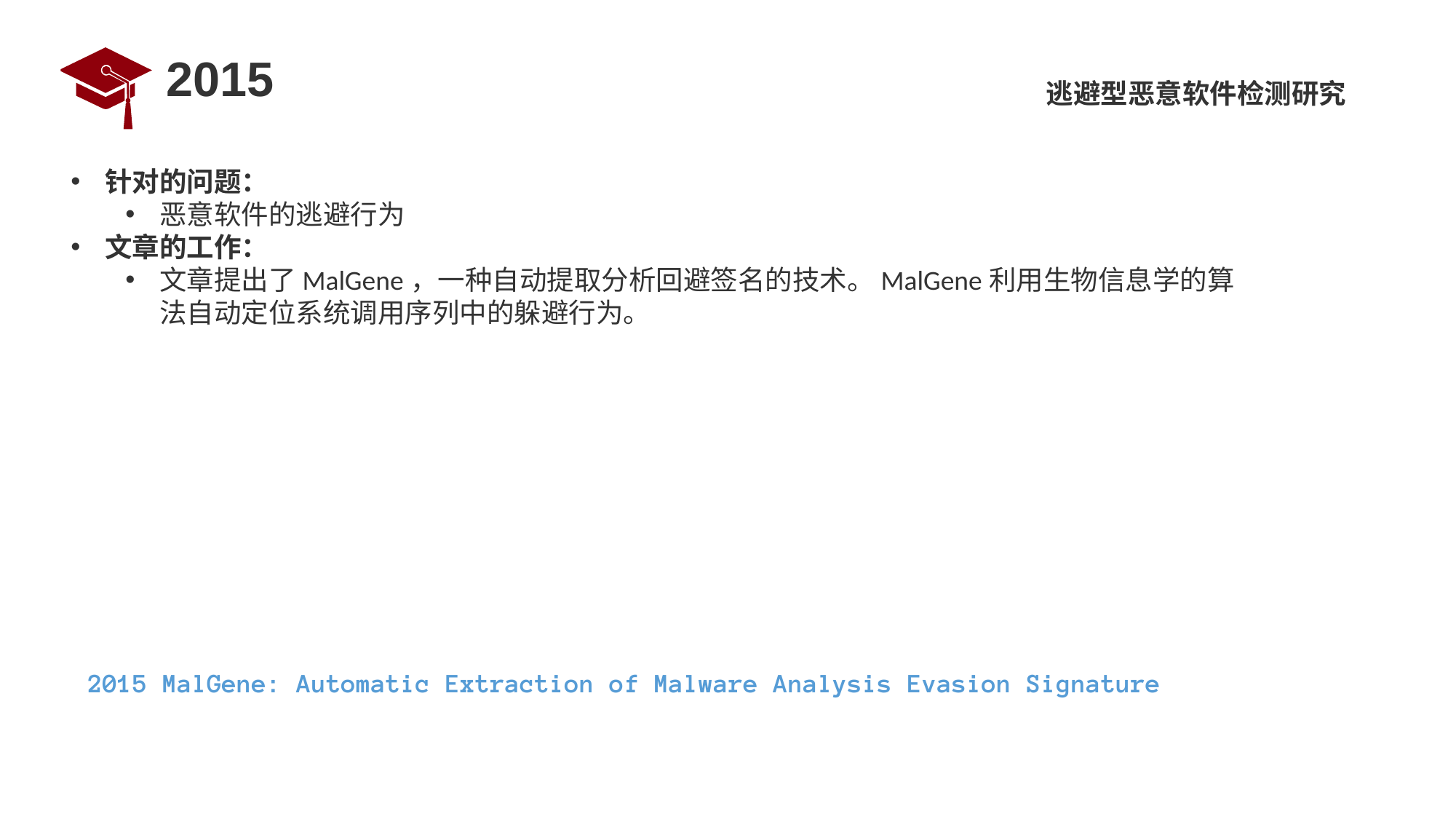

# 2015
逃避型恶意软件检测研究
针对的问题：
恶意软件的逃避行为
文章的工作：
文章提出了MalGene，一种自动提取分析回避签名的技术。MalGene利用生物信息学的算法自动定位系统调用序列中的躲避行为。
2015 MalGene: Automatic Extraction of Malware Analysis Evasion Signature